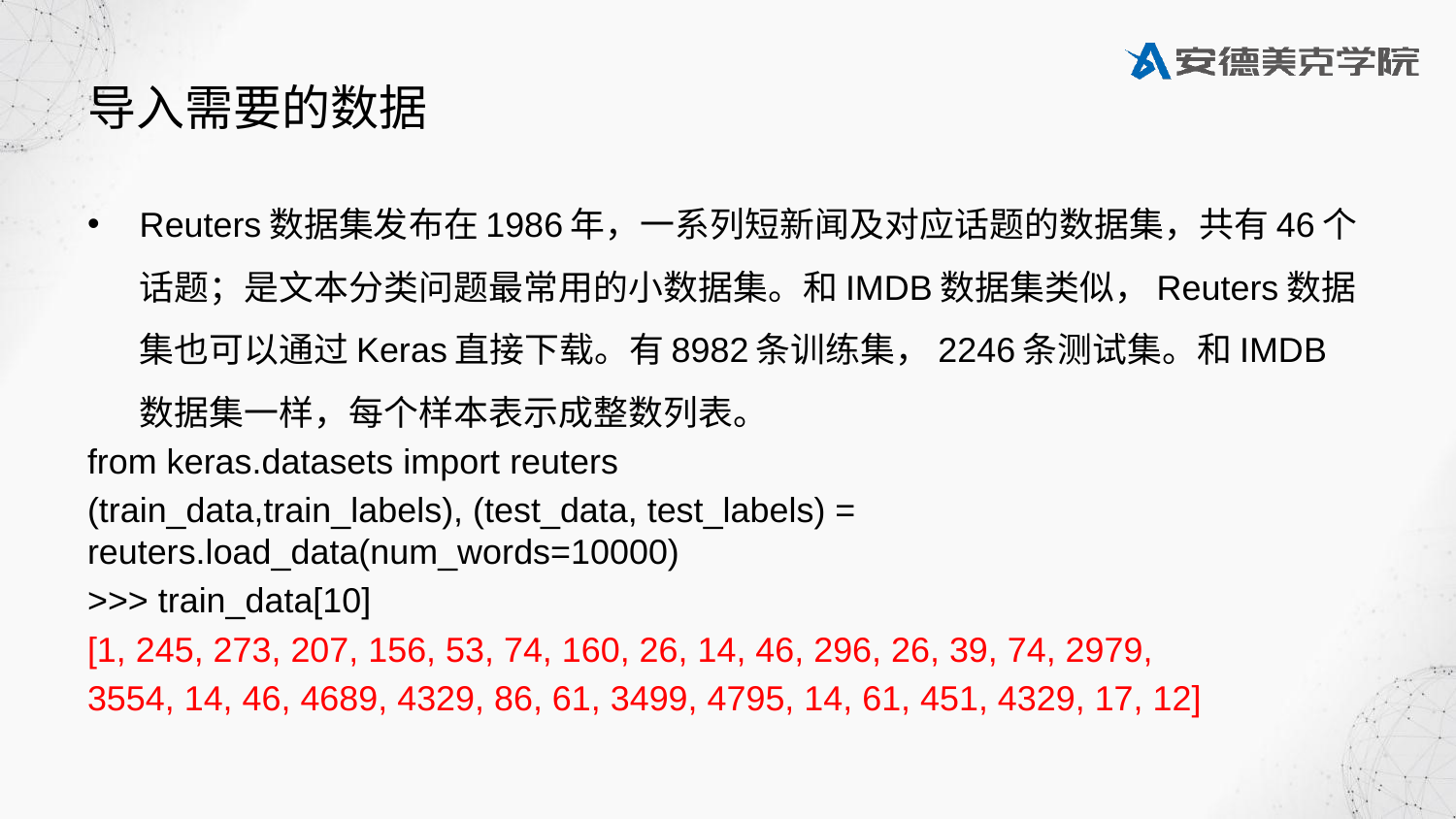

# 导入需要的数据
Reuters数据集发布在1986年，一系列短新闻及对应话题的数据集，共有46个话题；是文本分类问题最常用的小数据集。和IMDB数据集类似，Reuters数据集也可以通过Keras直接下载。有8982条训练集，2246条测试集。和IMDB数据集一样，每个样本表示成整数列表。
from keras.datasets import reuters
(train_data,train_labels), (test_data, test_labels) = reuters.load_data(num_words=10000)
>>> train_data[10]
[1, 245, 273, 207, 156, 53, 74, 160, 26, 14, 46, 296, 26, 39, 74, 2979,
3554, 14, 46, 4689, 4329, 86, 61, 3499, 4795, 14, 61, 451, 4329, 17, 12]